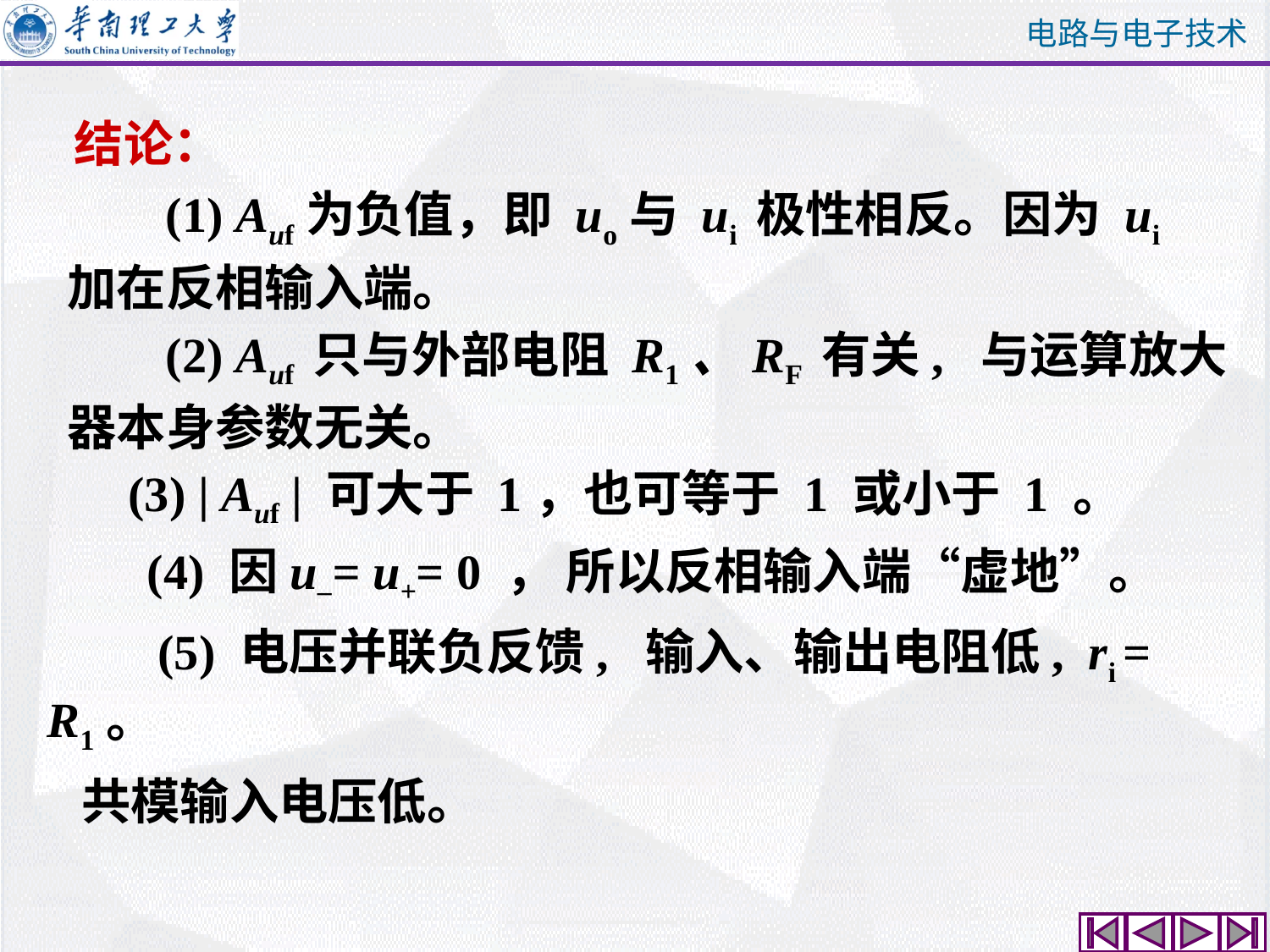

结论：
        (1) Auf为负值，即 uo与 ui 极性相反。因为 ui 加在反相输入端。
        (2) Auf 只与外部电阻 R1、RF 有关,  与运算放大器本身参数无关。
        (3) | Auf | 可大于 1，也可等于 1 或小于 1 。
        (4) 因u–= u+= 0 ， 所以反相输入端“虚地”。
         (5) 电压并联负反馈,  输入、输出电阻低,  ri = R1。
  共模输入电压低。